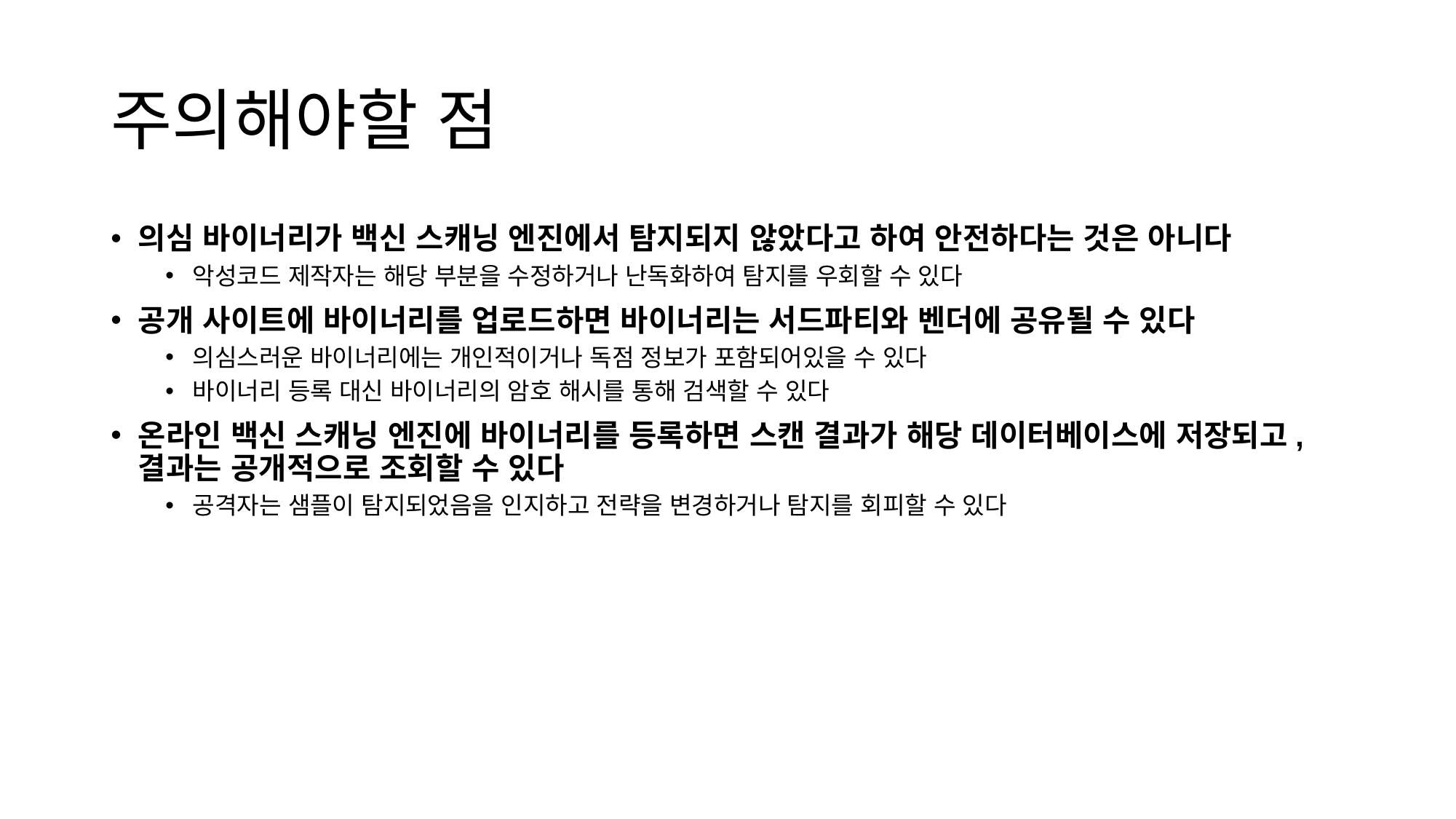

# 주의해야할 점
의심 바이너리가 백신 스캐닝 엔진에서 탐지되지 않았다고 하여 안전하다는 것은 아니다
악성코드 제작자는 해당 부분을 수정하거나 난독화하여 탐지를 우회할 수 있다
공개 사이트에 바이너리를 업로드하면 바이너리는 서드파티와 벤더에 공유될 수 있다
의심스러운 바이너리에는 개인적이거나 독점 정보가 포함되어있을 수 있다
바이너리 등록 대신 바이너리의 암호 해시를 통해 검색할 수 있다
온라인 백신 스캐닝 엔진에 바이너리를 등록하면 스캔 결과가 해당 데이터베이스에 저장되고, 결과는 공개적으로 조회할 수 있다
공격자는 샘플이 탐지되었음을 인지하고 전략을 변경하거나 탐지를 회피할 수 있다